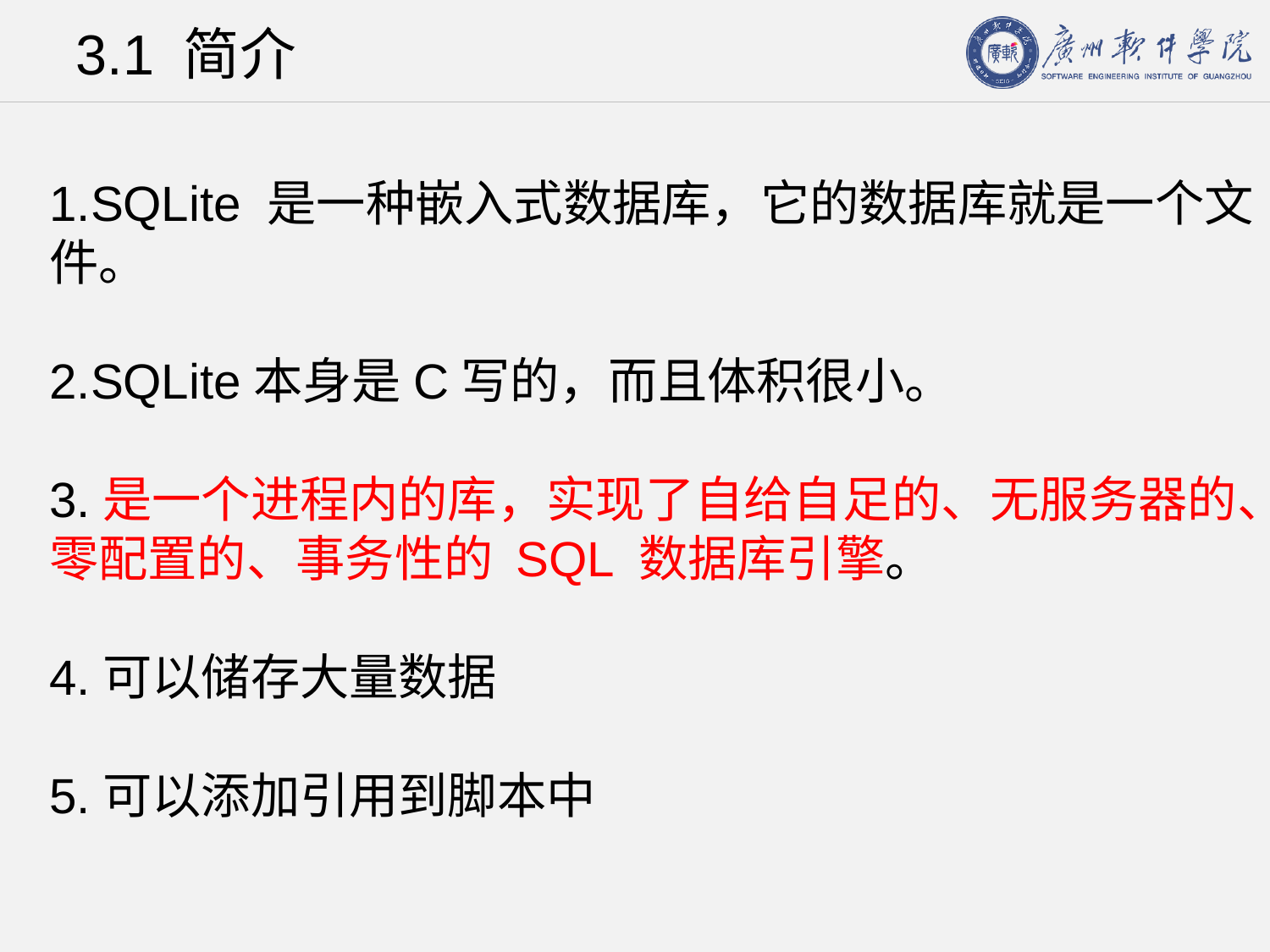

# 3.1 简介
1.SQLite 是一种嵌入式数据库，它的数据库就是一个文件。

2.SQLite本身是C写的，而且体积很小。

3.是一个进程内的库，实现了自给自足的、无服务器的、零配置的、事务性的 SQL 数据库引擎。

4.可以储存大量数据

5.可以添加引用到脚本中